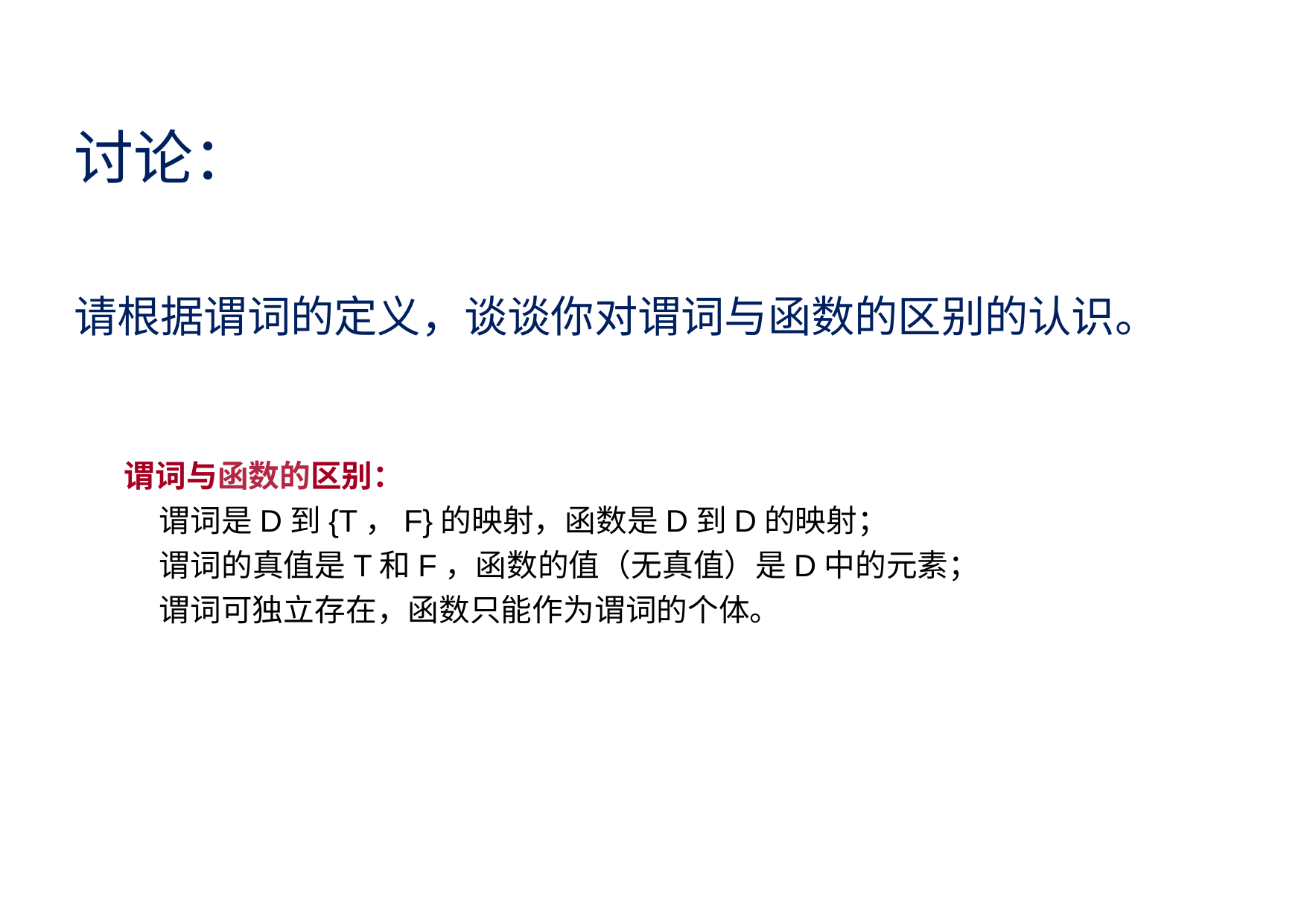

# 讨论：

请根据谓词的定义，谈谈你对谓词与函数的区别的认识。
谓词与函数的区别：
    谓词是D到{T，F}的映射，函数是D到D的映射；
    谓词的真值是T和F，函数的值（无真值）是D中的元素；
    谓词可独立存在，函数只能作为谓词的个体。